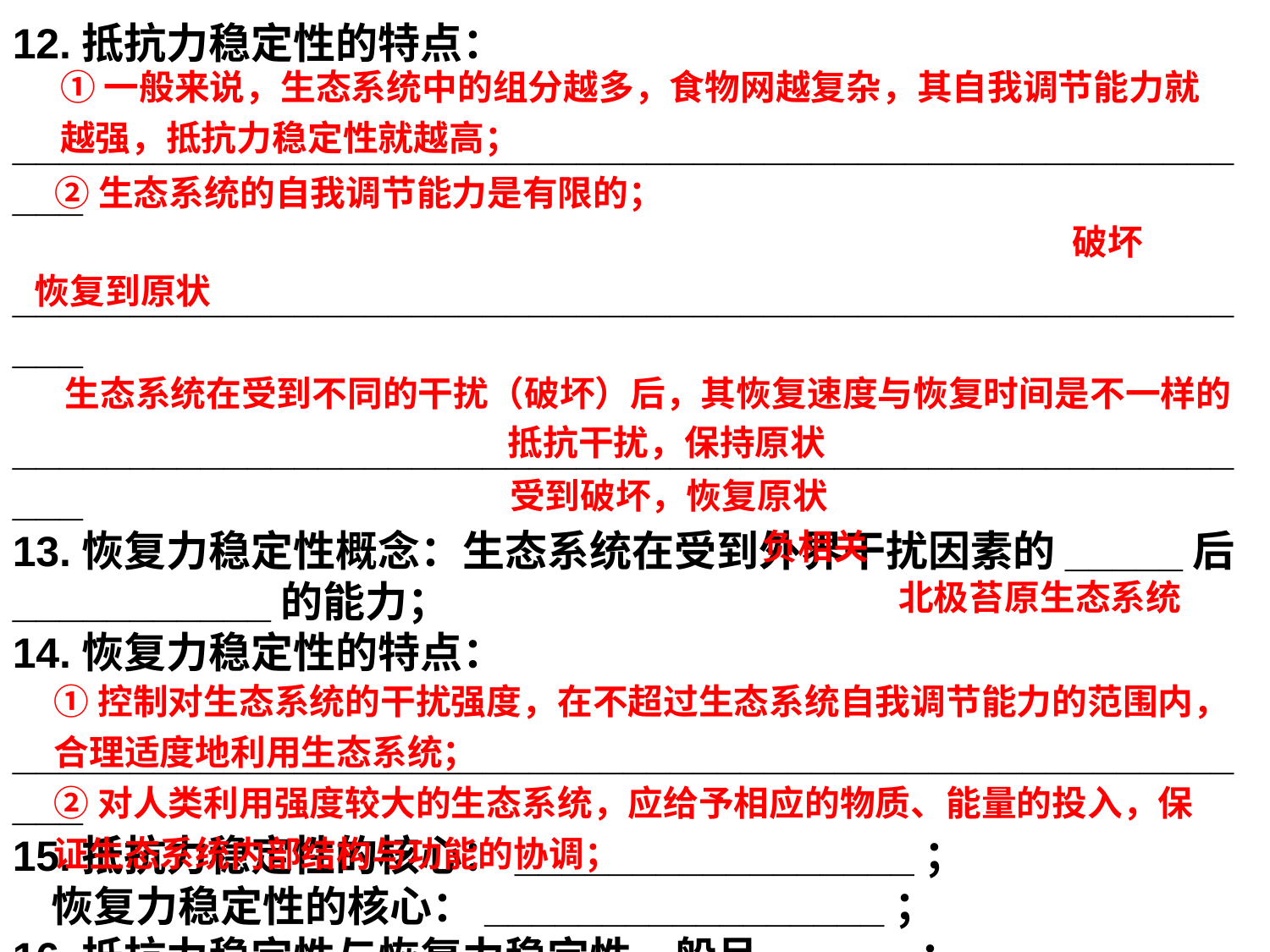

12.抵抗力稳定性的特点：
  _______________________________________________________
  _______________________________________________________
  _______________________________________________________
13.恢复力稳定性概念：生态系统在受到外界干扰因素的_____后___________的能力；
14.恢复力稳定性的特点：
  _______________________________________________________
15.抵抗力稳定性的核心：_________________；
   恢复力稳定性的核心：_________________；
16.抵抗力稳定性与恢复力稳定性一般呈______；
   但是，有的生态系统两种稳定性都低，例如_______________；
17.提高生态系统的稳定性的措施：
  _______________________________________________________
  _______________________________________________________
  _______________________________________________________
  _______________________________________________________
①一般来说，生态系统中的组分越多，食物网越复杂，其自我调节能力就越强，抵抗力稳定性就越高；
②生态系统的自我调节能力是有限的；
破坏
恢复到原状
生态系统在受到不同的干扰（破坏）后，其恢复速度与恢复时间是不一样的
抵抗干扰，保持原状
受到破坏，恢复原状
负相关
北极苔原生态系统
①控制对生态系统的干扰强度，在不超过生态系统自我调节能力的范围内，合理适度地利用生态系统；
②对人类利用强度较大的生态系统，应给予相应的物质、能量的投入，保证生态系统内部结构与功能的协调；